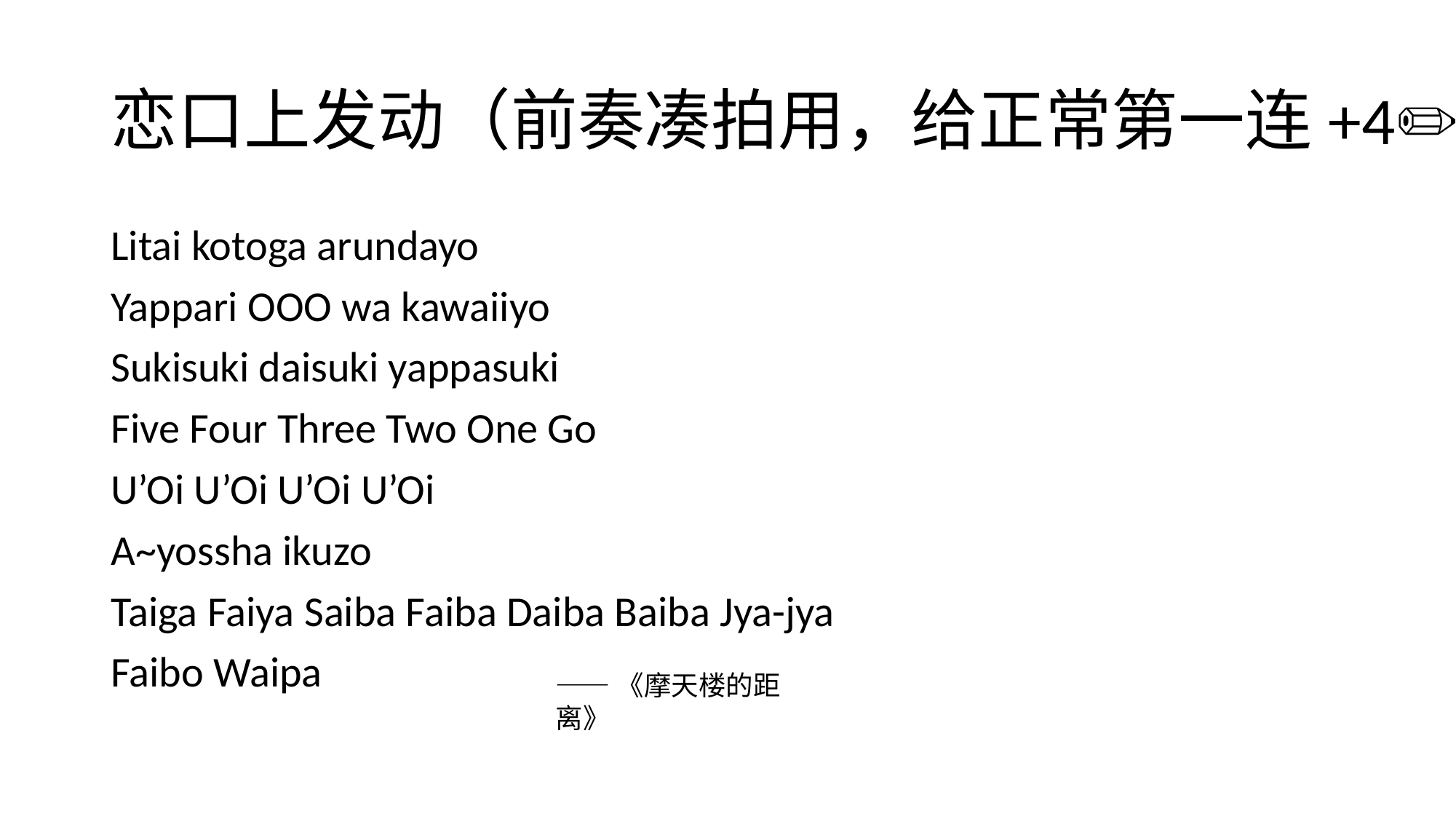

# 恋口上发动（前奏凑拍用，给正常第一连+4✏️）
Litai kotoga arundayo
Yappari OOO wa kawaiiyo
Sukisuki daisuki yappasuki
Five Four Three Two One Go
U’Oi U’Oi U’Oi U’Oi
A~yossha ikuzo
Taiga Faiya Saiba Faiba Daiba Baiba Jya-jya
Faibo Waipa

——《摩天楼的距离》